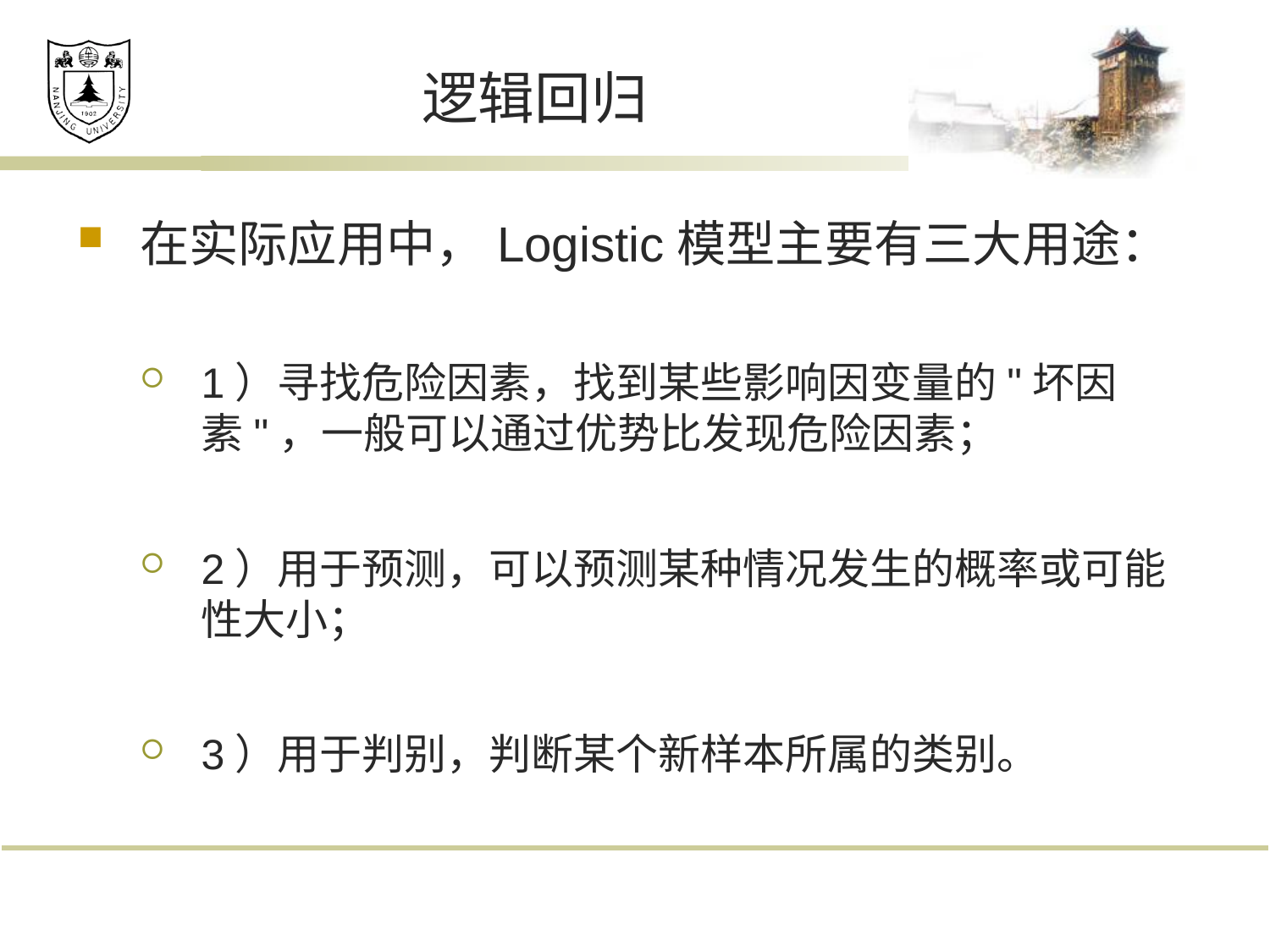

# 逻辑回归
在实际应用中，Logistic模型主要有三大用途：

1）寻找危险因素，找到某些影响因变量的"坏因素"，一般可以通过优势比发现危险因素；

2）用于预测，可以预测某种情况发生的概率或可能性大小；

3）用于判别，判断某个新样本所属的类别。